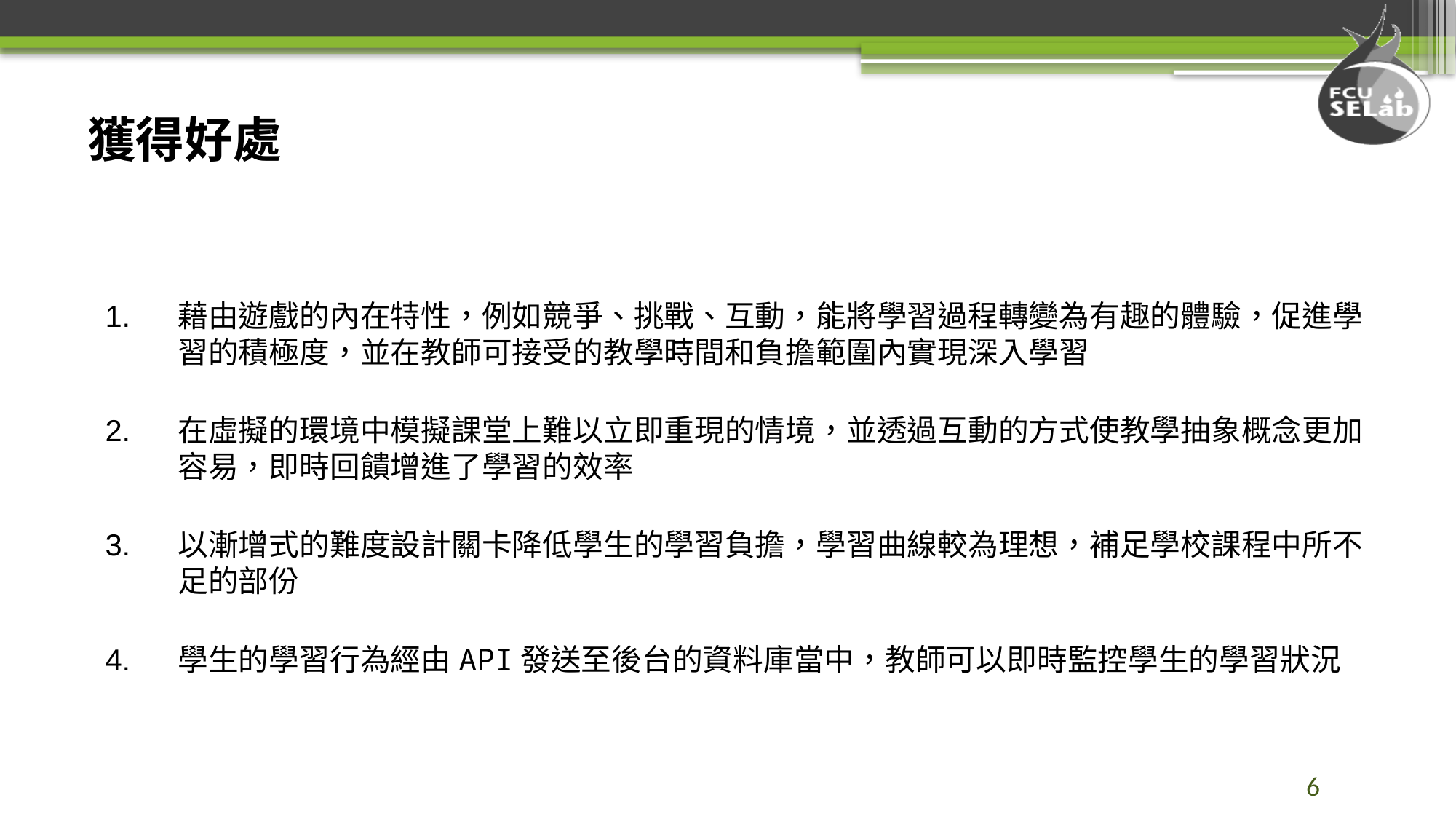

# 獲得好處

藉由遊戲的內在特性，例如競爭、挑戰、互動，能將學習過程轉變為有趣的體驗，促進學習的積極度，並在教師可接受的教學時間和負擔範圍內實現深入學習

在虛擬的環境中模擬課堂上難以立即重現的情境，並透過互動的方式使教學抽象概念更加容易，即時回饋增進了學習的效率

以漸增式的難度設計關卡降低學生的學習負擔，學習曲線較為理想，補足學校課程中所不足的部份

學生的學習行為經由API發送至後台的資料庫當中，教師可以即時監控學生的學習狀況

6